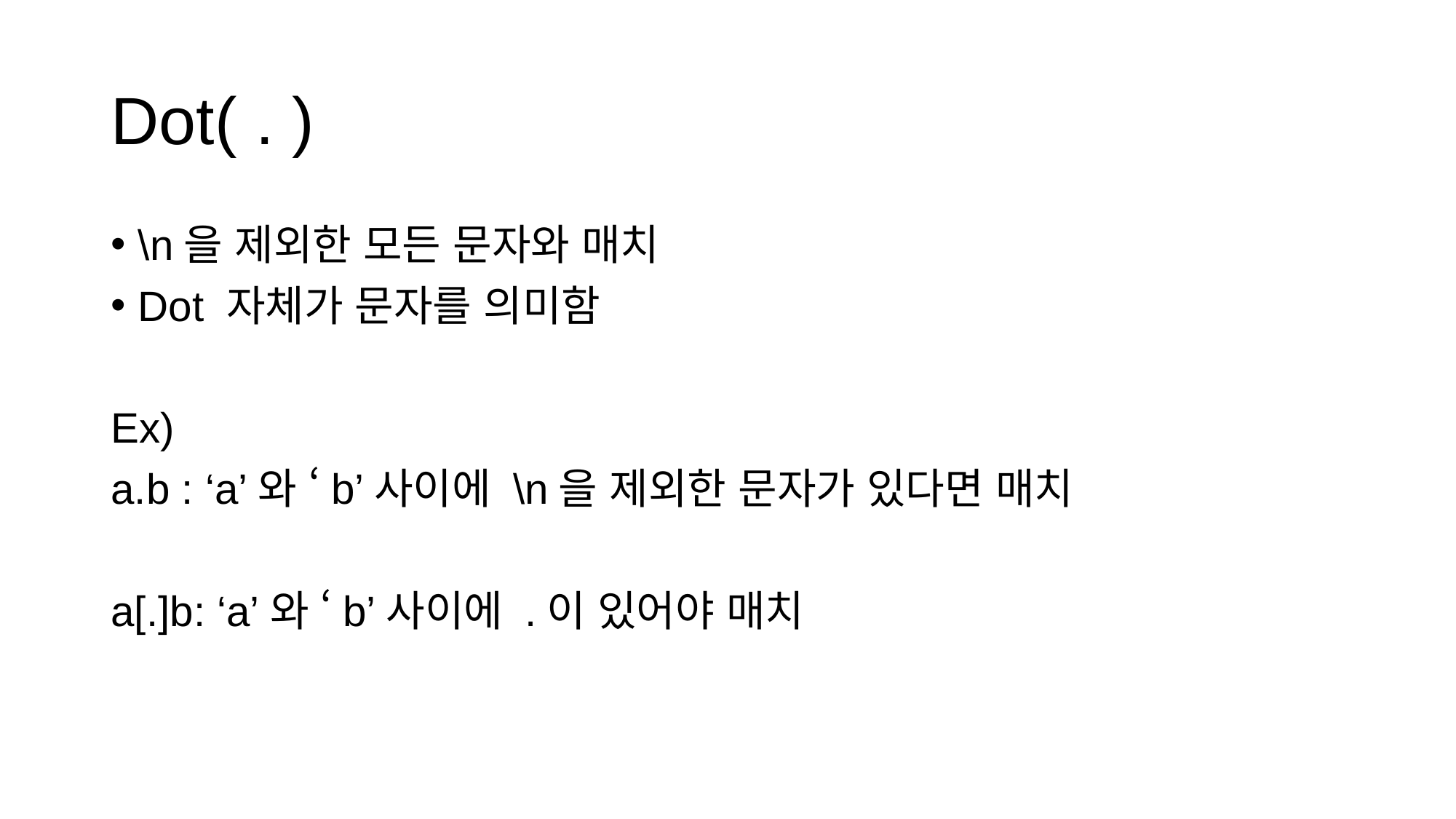

# Dot( . )
\n을 제외한 모든 문자와 매치
Dot 자체가 문자를 의미함

Ex)
a.b : ‘a’와 ‘b’사이에 \n을 제외한 문자가 있다면 매치

a[.]b: ‘a’와 ‘b’사이에 .이 있어야 매치